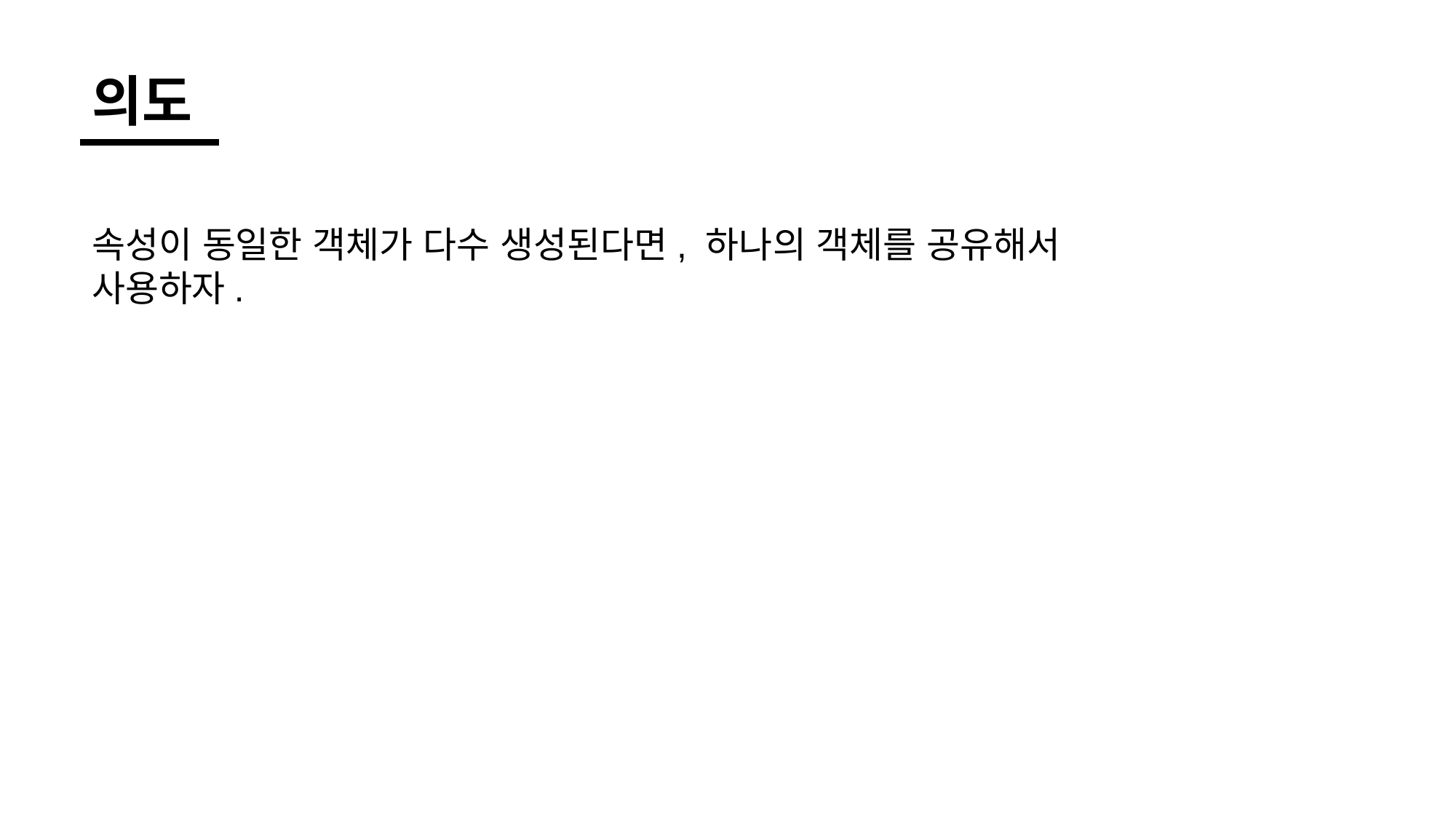

의도

속성이 동일한 객체가 다수 생성된다면, 하나의 객체를 공유해서 사용하자.